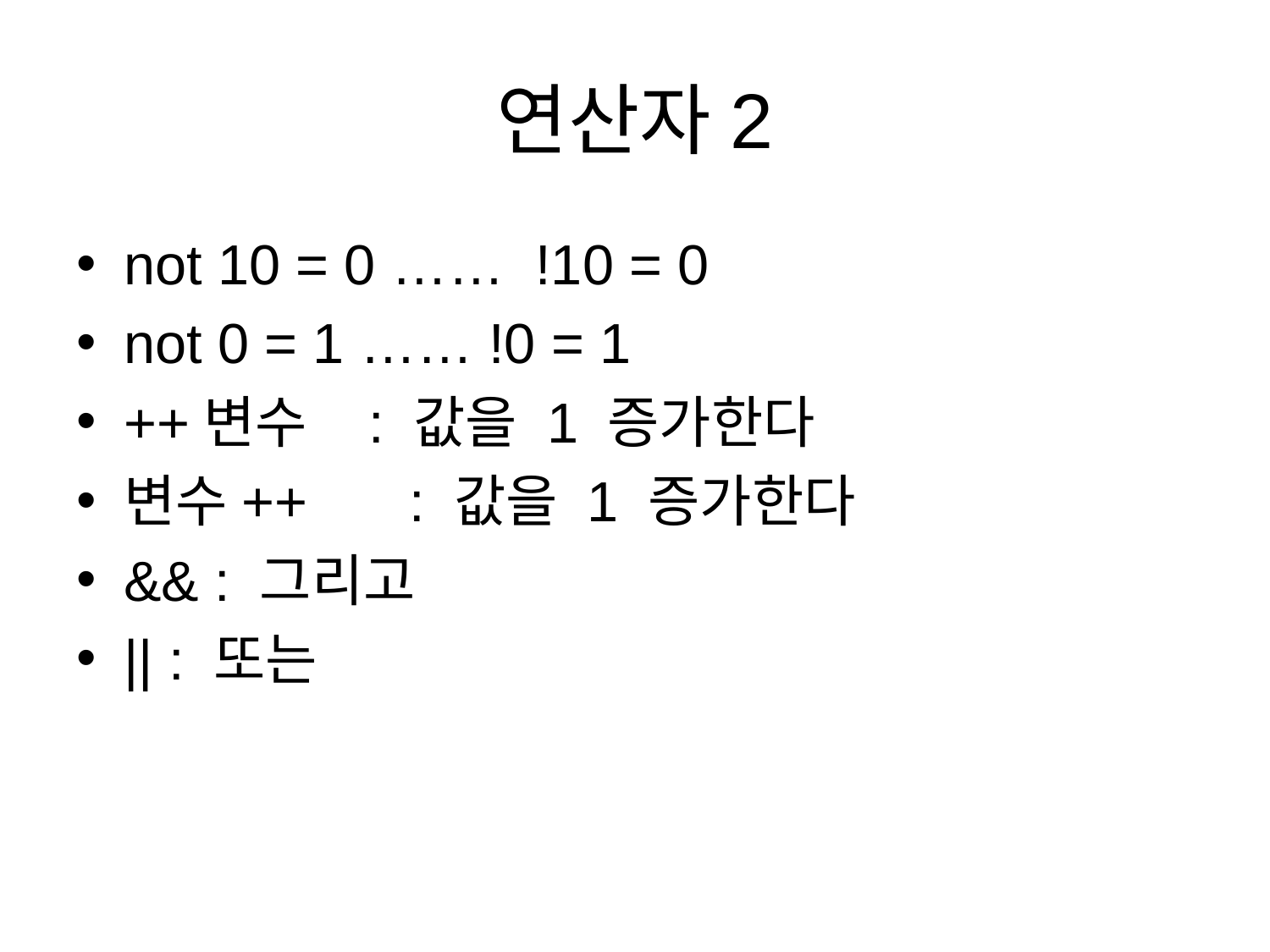

# 연산자2
not 10 = 0 ……  !10 = 0
not 0 = 1 …… !0 = 1
++변수   : 값을 1 증가한다
변수++	  : 값을 1 증가한다
&& : 그리고
|| : 또는